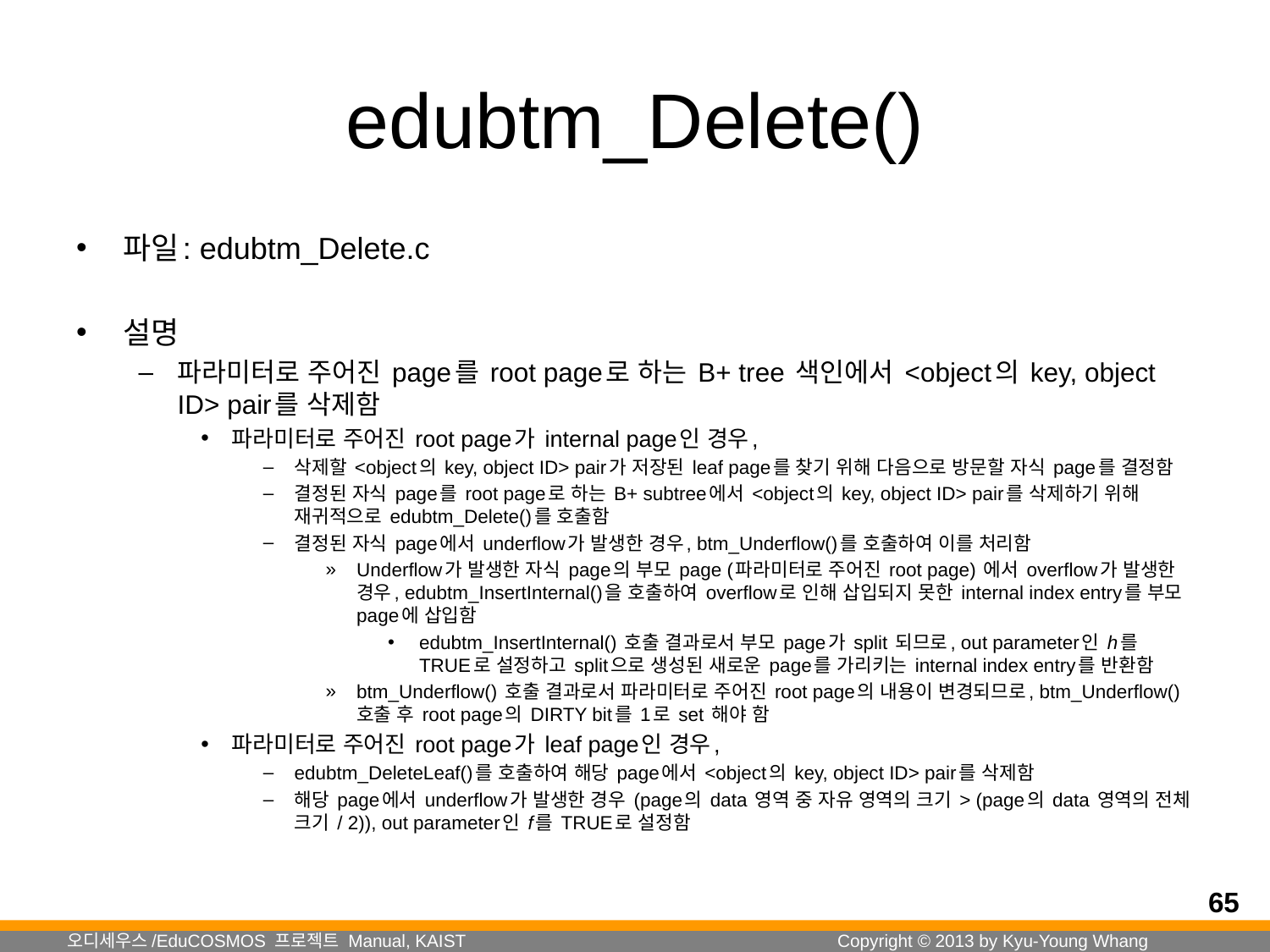

# edubtm_Delete()
파일: edubtm_Delete.c

설명
파라미터로 주어진 page를 root page로 하는 B+ tree 색인에서 <object의 key, object ID> pair를 삭제함
파라미터로 주어진 root page가 internal page인 경우,
삭제할 <object의 key, object ID> pair가 저장된 leaf page를 찾기 위해 다음으로 방문할 자식 page를 결정함
결정된 자식 page를 root page로 하는 B+ subtree에서 <object의 key, object ID> pair를 삭제하기 위해 재귀적으로 edubtm_Delete()를 호출함
결정된 자식 page에서 underflow가 발생한 경우, btm_Underflow()를 호출하여 이를 처리함
Underflow가 발생한 자식 page의 부모 page (파라미터로 주어진 root page) 에서 overflow가 발생한 경우, edubtm_InsertInternal()을 호출하여 overflow로 인해 삽입되지 못한 internal index entry를 부모 page에 삽입함
edubtm_InsertInternal() 호출 결과로서 부모 page가 split 되므로, out parameter인 h를 TRUE로 설정하고 split으로 생성된 새로운 page를 가리키는 internal index entry를 반환함
btm_Underflow() 호출 결과로서 파라미터로 주어진 root page의 내용이 변경되므로, btm_Underflow() 호출 후 root page의 DIRTY bit를 1로 set 해야 함
파라미터로 주어진 root page가 leaf page인 경우,
edubtm_DeleteLeaf()를 호출하여 해당 page에서 <object의 key, object ID> pair를 삭제함
해당 page에서 underflow가 발생한 경우 (page의 data 영역 중 자유 영역의 크기 > (page의 data 영역의 전체 크기 / 2)), out parameter인 f를 TRUE로 설정함